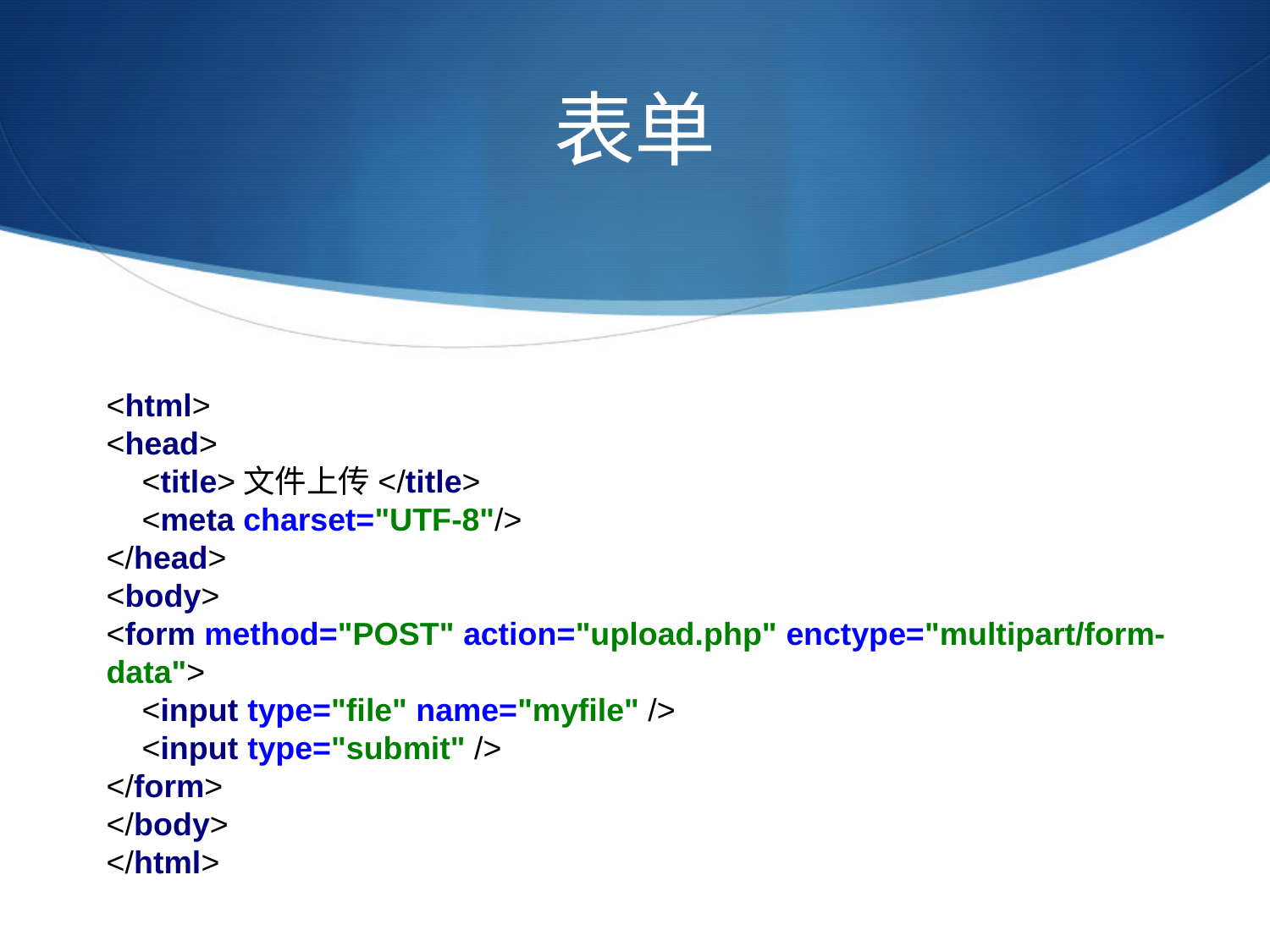

# 表单
<html>
<head>
    <title>文件上传</title>
    <meta charset="UTF-8"/>
</head>
<body>
<form method="POST" action="upload.php" enctype="multipart/form-data">
    <input type="file" name="myfile" />
    <input type="submit" />
</form>
</body>
</html>